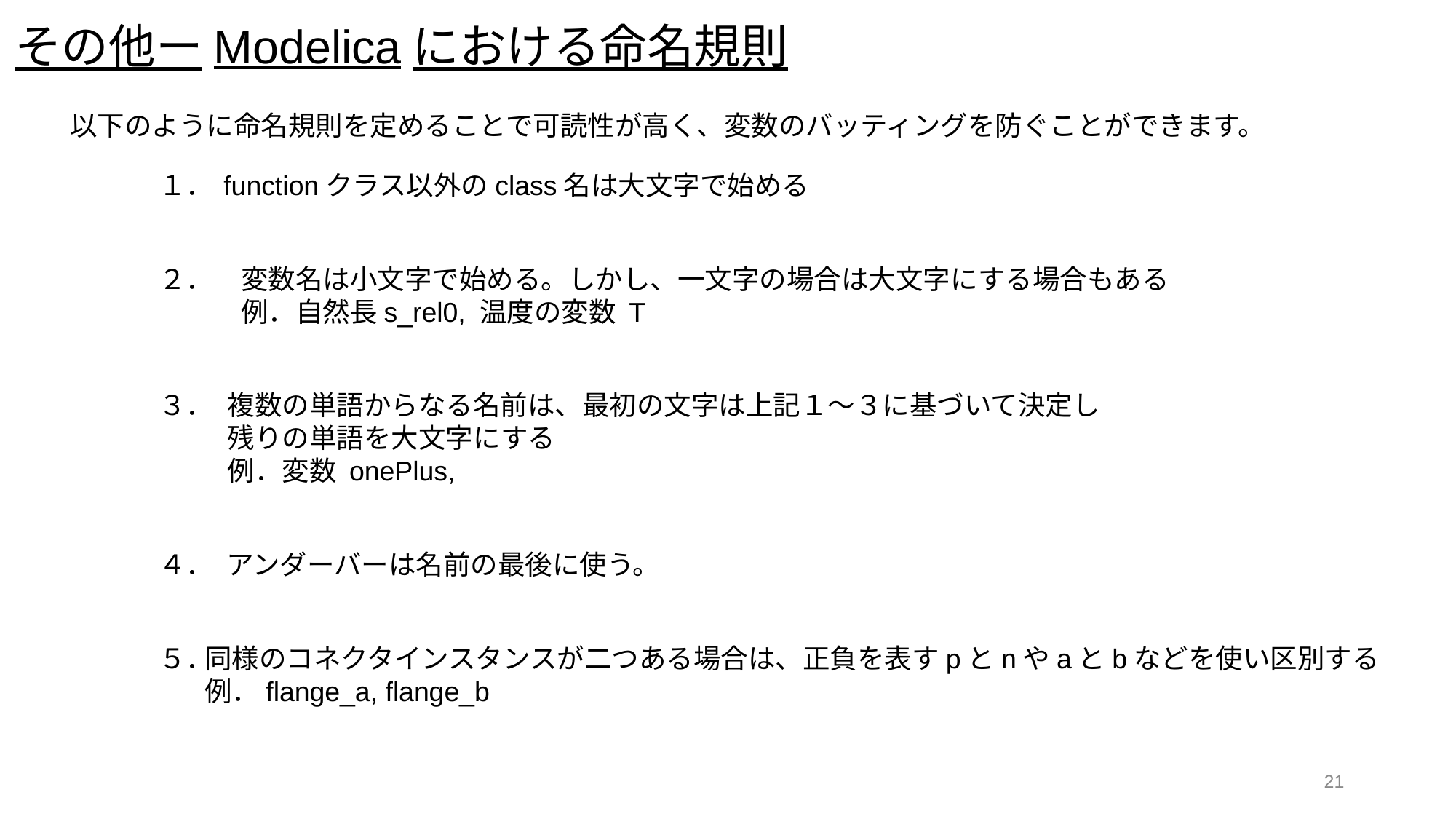

その他ーModelicaにおける命名規則
以下のように命名規則を定めることで可読性が高く、変数のバッティングを防ぐことができます。
１．
functionクラス以外のclass名は大文字で始める
２．
変数名は小文字で始める。しかし、一文字の場合は大文字にする場合もある
例．自然長s_rel0, 温度の変数 T
３．
複数の単語からなる名前は、最初の文字は上記１～３に基づいて決定し
残りの単語を大文字にする
例．変数 onePlus,
４．
アンダーバーは名前の最後に使う。
５．
同様のコネクタインスタンスが二つある場合は、正負を表すpとnやaとbなどを使い区別する
例．flange_a, flange_b
21